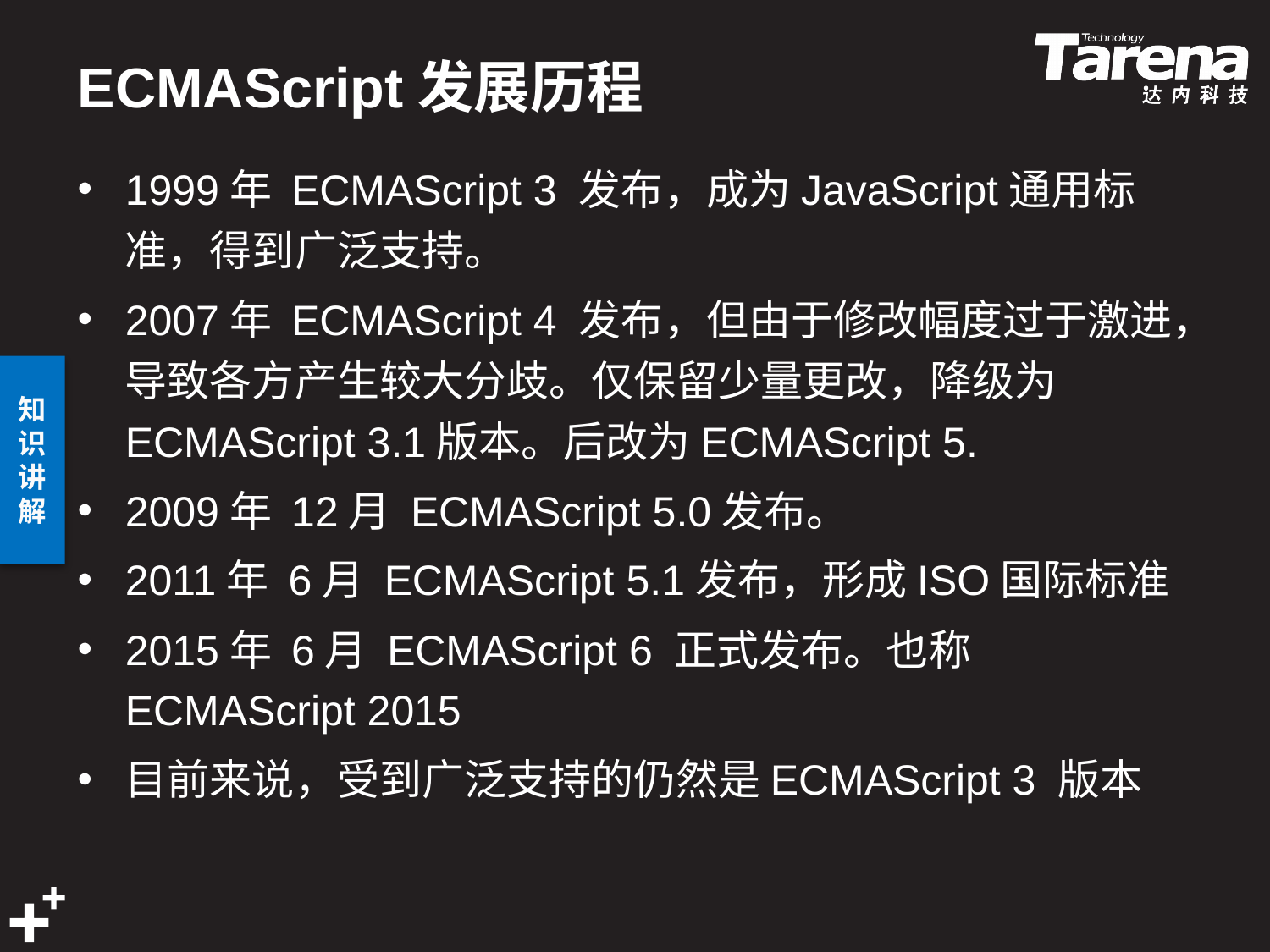

# ECMAScript发展历程
1999年 ECMAScript 3 发布，成为JavaScript通用标准，得到广泛支持。
2007年 ECMAScript 4 发布，但由于修改幅度过于激进，导致各方产生较大分歧。仅保留少量更改，降级为ECMAScript 3.1版本。后改为ECMAScript 5.
2009年 12月 ECMAScript 5.0发布。
2011年 6月 ECMAScript 5.1发布，形成ISO国际标准
2015年 6月 ECMAScript 6 正式发布。也称ECMAScript 2015
目前来说，受到广泛支持的仍然是ECMAScript 3 版本